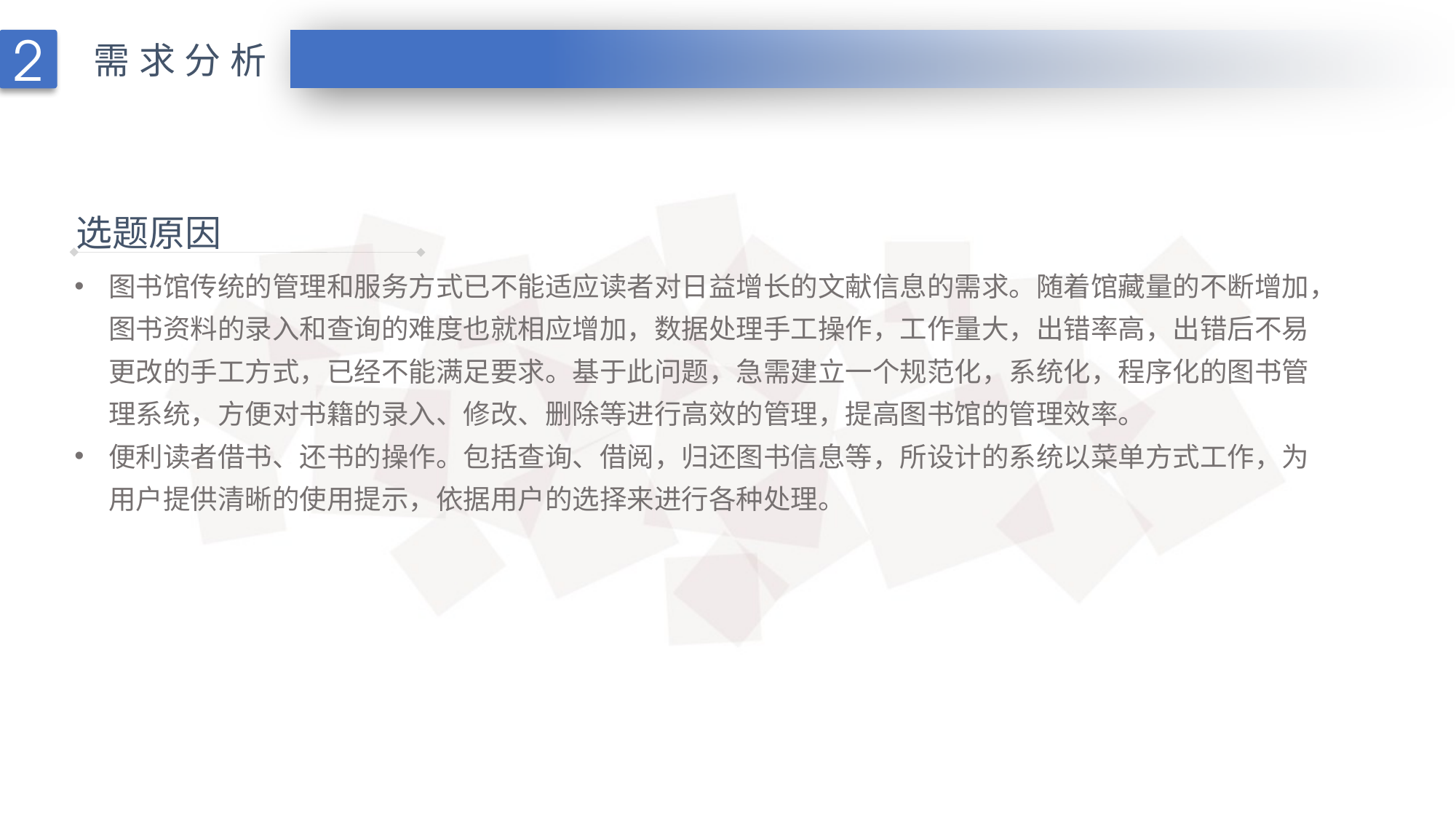

2

需求分析
选题原因
图书馆传统的管理和服务方式已不能适应读者对日益增长的文献信息的需求。随着馆藏量的不断增加，图书资料的录入和查询的难度也就相应增加，数据处理手工操作，工作量大，出错率高，出错后不易更改的手工方式，已经不能满足要求。基于此问题，急需建立一个规范化，系统化，程序化的图书管理系统，方便对书籍的录入、修改、删除等进行高效的管理，提高图书馆的管理效率。
便利读者借书、还书的操作。包括查询、借阅，归还图书信息等，所设计的系统以菜单方式工作，为用户提供清晰的使用提示，依据用户的选择来进行各种处理。